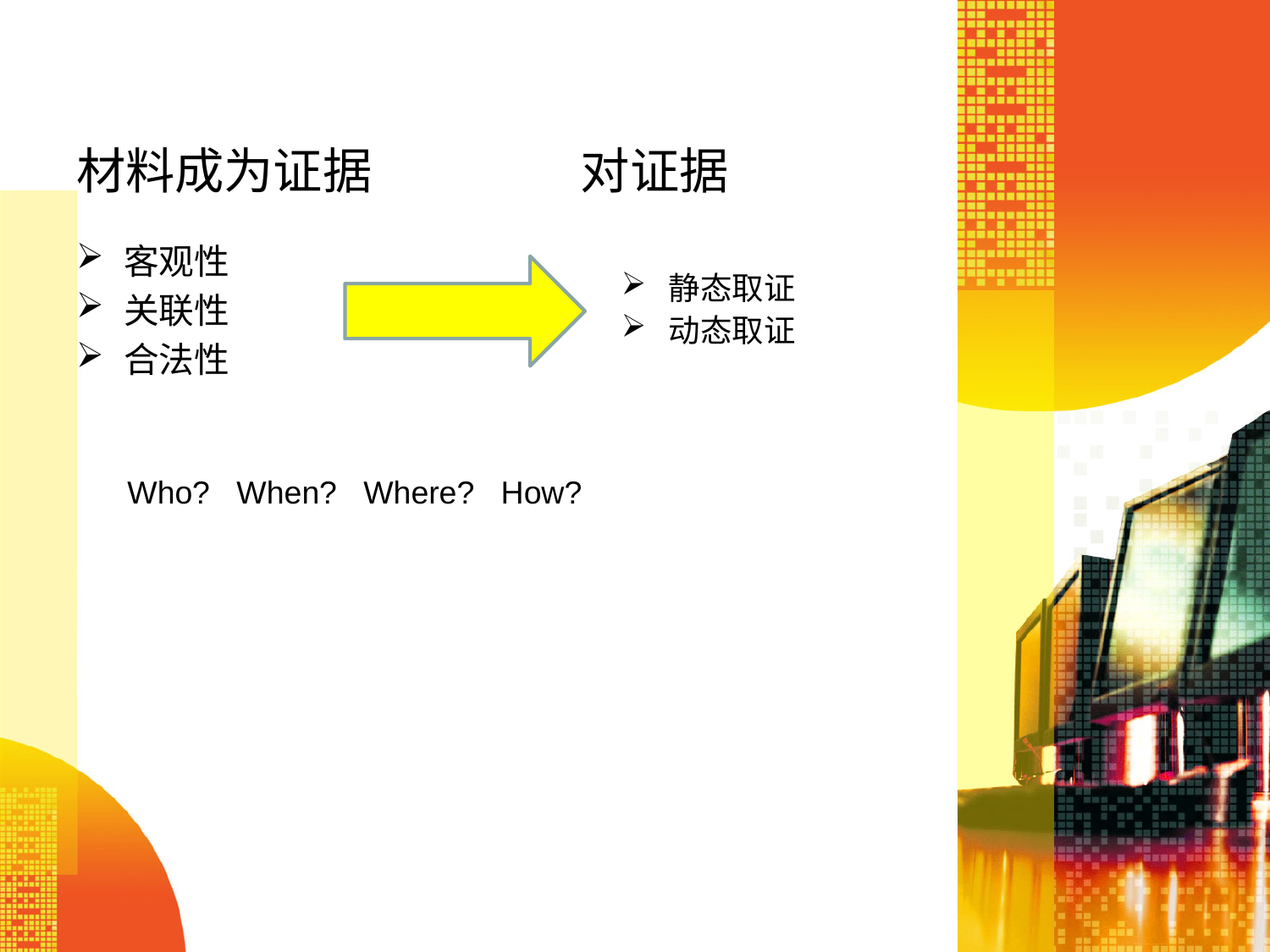

# 材料成为证据                   对证据

客观性
关联性
合法性
静态取证
动态取证
Who?   When?   Where?   How?